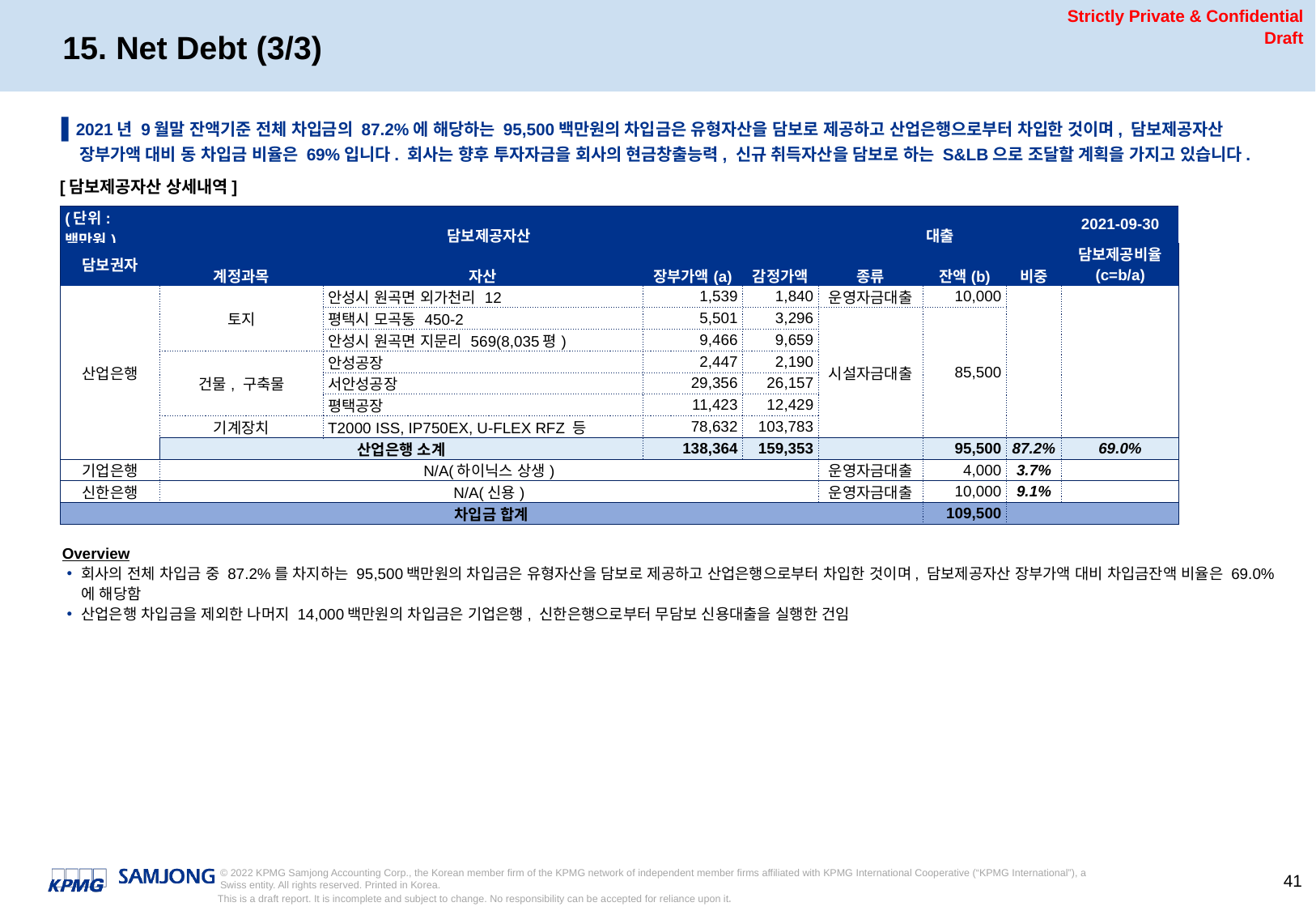

# 15. Net Debt (3/3)
▌2021년 9월말 잔액기준 전체 차입금의 87.2%에 해당하는 95,500백만원의 차입금은 유형자산을 담보로 제공하고 산업은행으로부터 차입한 것이며, 담보제공자산
   장부가액 대비 동 차입금 비율은 69%입니다. 회사는 향후 투자자금을 회사의 현금창출능력, 신규 취득자산을 담보로 하는 S&LB으로 조달할 계획을 가지고 있습니다.
[담보제공자산 상세내역]
| (단위: 백만원) | 담보제공자산 |  |  |  | 대출 |  |  | 2021-09-30 |
| --- | --- | --- | --- | --- | --- | --- | --- | --- |
| 담보권자 |  |  |  |  |  |  |  | 담보제공비율 |
|  | 계정과목 | 자산 | 장부가액(a) | 감정가액 | 종류 | 잔액(b) | 비중 | (c=b/a) |
| 산업은행 | 토지 | 안성시 원곡면 외가천리 12 | 1,539 | 1,840 | 운영자금대출 | 10,000 |  |  |
|  |  | 평택시 모곡동 450-2 | 5,501 | 3,296 | 시설자금대출 | 85,500 |  |  |
|  |  | 안성시 원곡면 지문리 569(8,035평) | 9,466 | 9,659 |  |  |  |  |
|  | 건물, 구축물 | 안성공장 | 2,447 | 2,190 |  |  |  |  |
|  |  | 서안성공장 | 29,356 | 26,157 |  |  |  |  |
|  |  | 평택공장 | 11,423 | 12,429 |  |  |  |  |
|  | 기계장치 | T2000 ISS, IP750EX, U-FLEX RFZ 등 | 78,632 | 103,783 |  |  |  |  |
|  | 산업은행 소계 |  | 138,364 | 159,353 |  | 95,500 | 87.2% | 69.0% |
| 기업은행 | N/A(하이닉스 상생) |  |  |  | 운영자금대출 | 4,000 | 3.7% |  |
| 신한은행 | N/A(신용) |  |  |  | 운영자금대출 | 10,000 | 9.1% |  |
| 차입금 합계 |  |  |  |  |  | 109,500 |  |  |
Source: 회사제공자료
Overview
회사의 전체 차입금 중 87.2%를 차지하는 95,500백만원의 차입금은 유형자산을 담보로 제공하고 산업은행으로부터 차입한 것이며, 담보제공자산 장부가액 대비 차입금잔액 비율은 69.0%에 해당함
산업은행 차입금을 제외한 나머지 14,000백만원의 차입금은 기업은행, 신한은행으로부터 무담보 신용대출을 실행한 건임